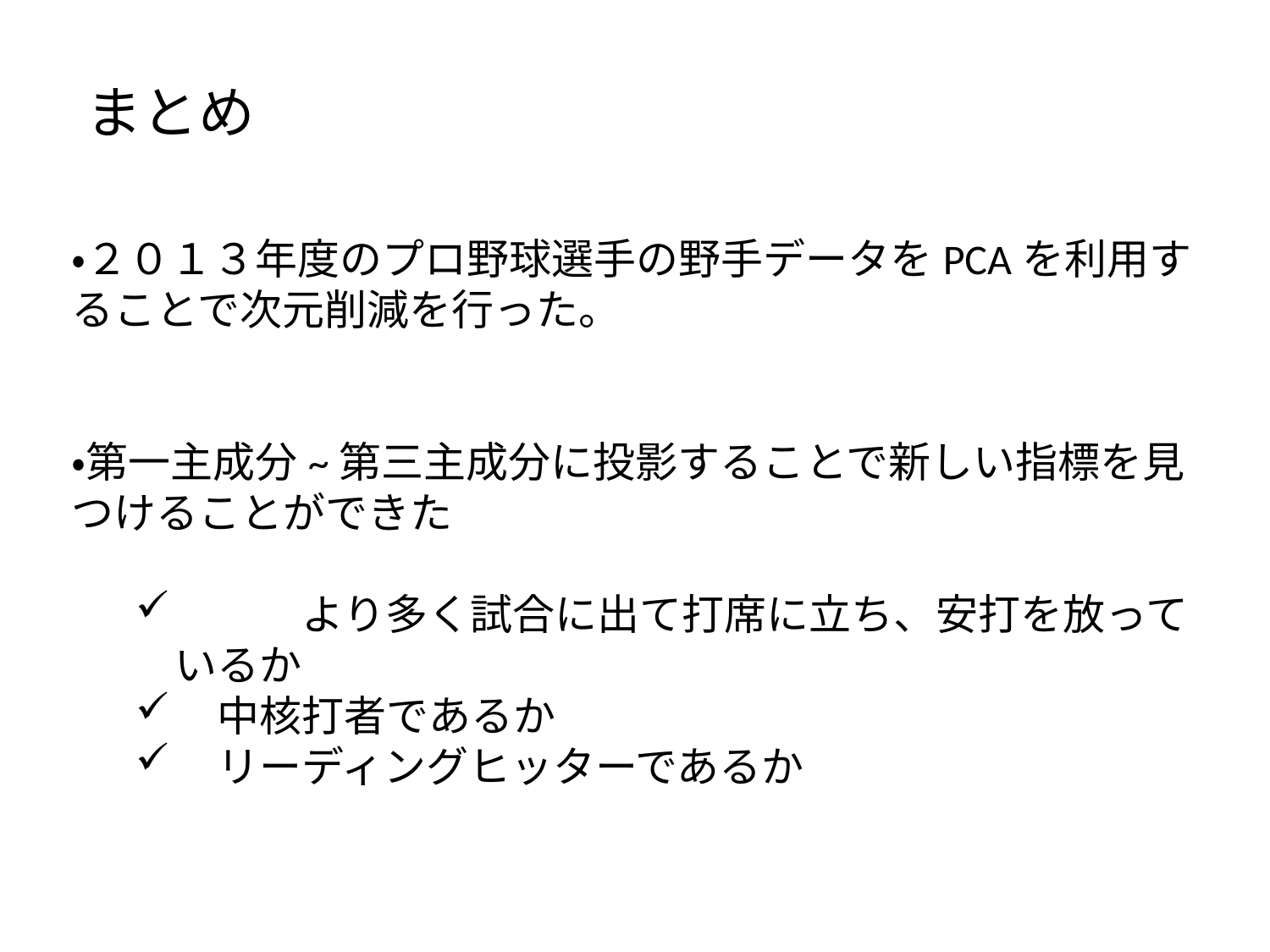

まとめ
・２０１３年度のプロ野球選手の野手データをPCAを利用することで次元削減を行った。

・第一主成分~第三主成分に投影することで新しい指標を見つけることができた

	より多く試合に出て打席に立ち、安打を放っているか
　中核打者であるか
　リーディングヒッターであるか